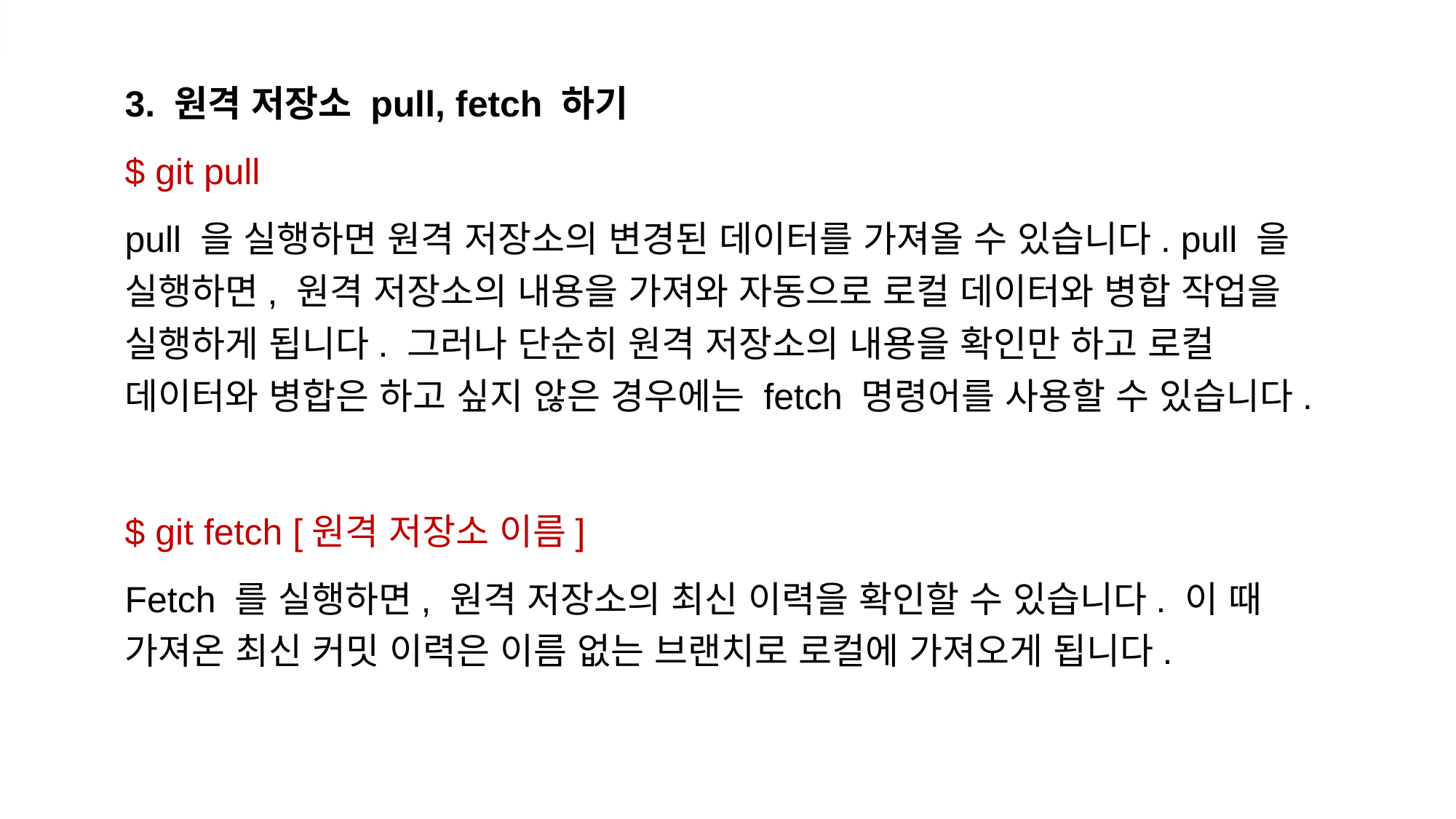

3. 원격 저장소 pull, fetch 하기
$ git pull
pull 을 실행하면 원격 저장소의 변경된 데이터를 가져올 수 있습니다. pull 을 실행하면, 원격 저장소의 내용을 가져와 자동으로 로컬 데이터와 병합 작업을 실행하게 됩니다. 그러나 단순히 원격 저장소의 내용을 확인만 하고 로컬 데이터와 병합은 하고 싶지 않은 경우에는 fetch 명령어를 사용할 수 있습니다.

$ git fetch [원격 저장소 이름]
Fetch 를 실행하면, 원격 저장소의 최신 이력을 확인할 수 있습니다. 이 때 가져온 최신 커밋 이력은 이름 없는 브랜치로 로컬에 가져오게 됩니다.